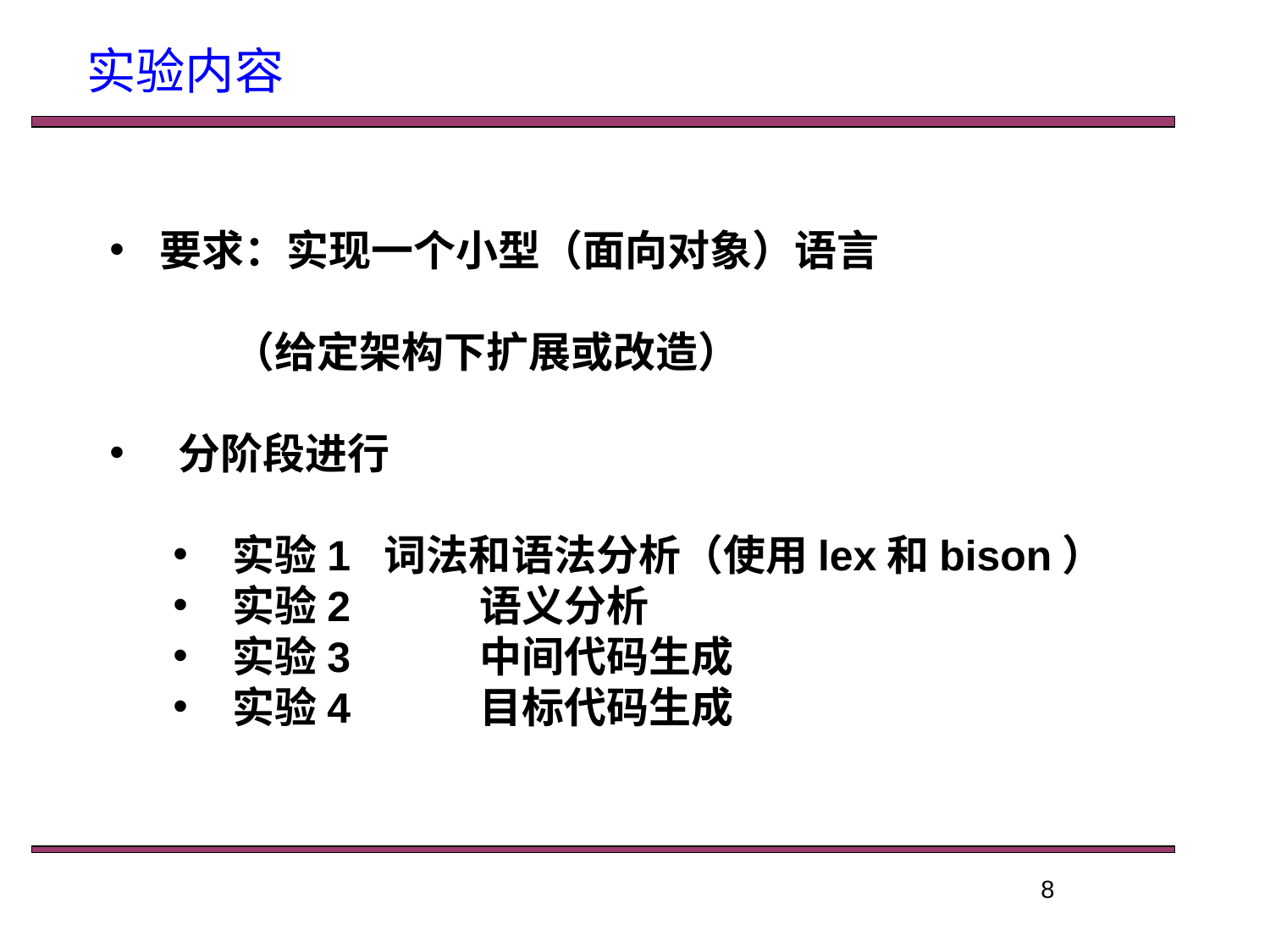

实验内容

 要求：实现一个小型（面向对象）语言

  （给定架构下扩展或改造）

   分阶段进行

  实验1  词法和语法分析（使用lex和bison）
  实验2          语义分析
  实验3          中间代码生成
  实验4          目标代码生成

8